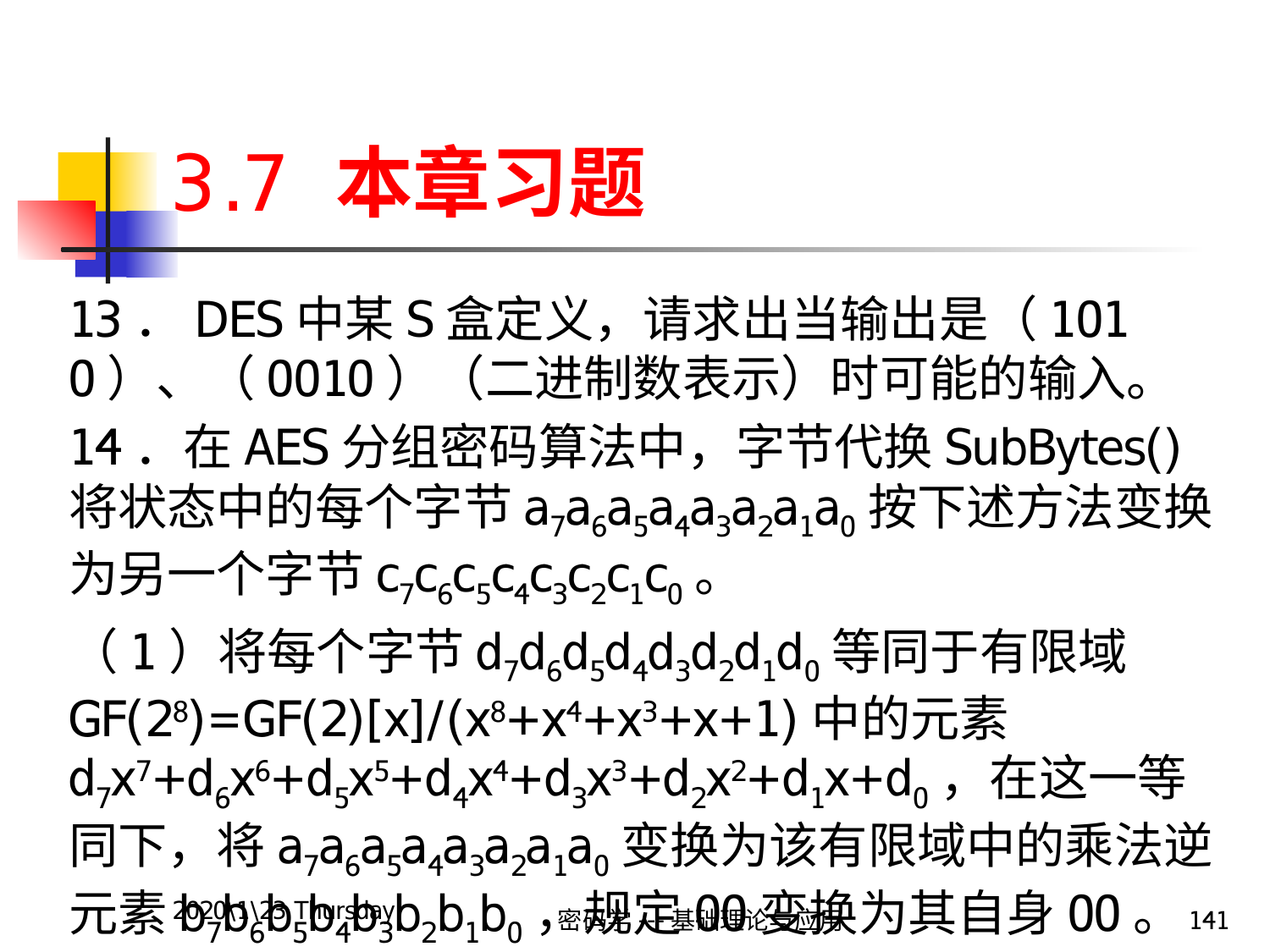

# 3.7 本章习题
13．DES中某S盒定义，请求出当输出是（1010）、（0010）（二进制数表示）时可能的输入。
14．在AES分组密码算法中，字节代换SubBytes()将状态中的每个字节a7a6a5a4a3a2a1a0按下述方法变换为另一个字节c7c6c5c4c3c2c1c0。
（1）将每个字节d7d6d5d4d3d2d1d0等同于有限域GF(28)=GF(2)[x]/(x8+x4+x3+x+1)中的元素d7x7+d6x6+d5x5+d4x4+d3x3+d2x2+d1x+d0，在这一等同下，将a7a6a5a4a3a2a1a0变换为该有限域中的乘法逆元素b7b6b5b4b3b2b1b0，规定00变换为其自身00。

2020\1\23 Thursday
密码学---基础理论与应用
141